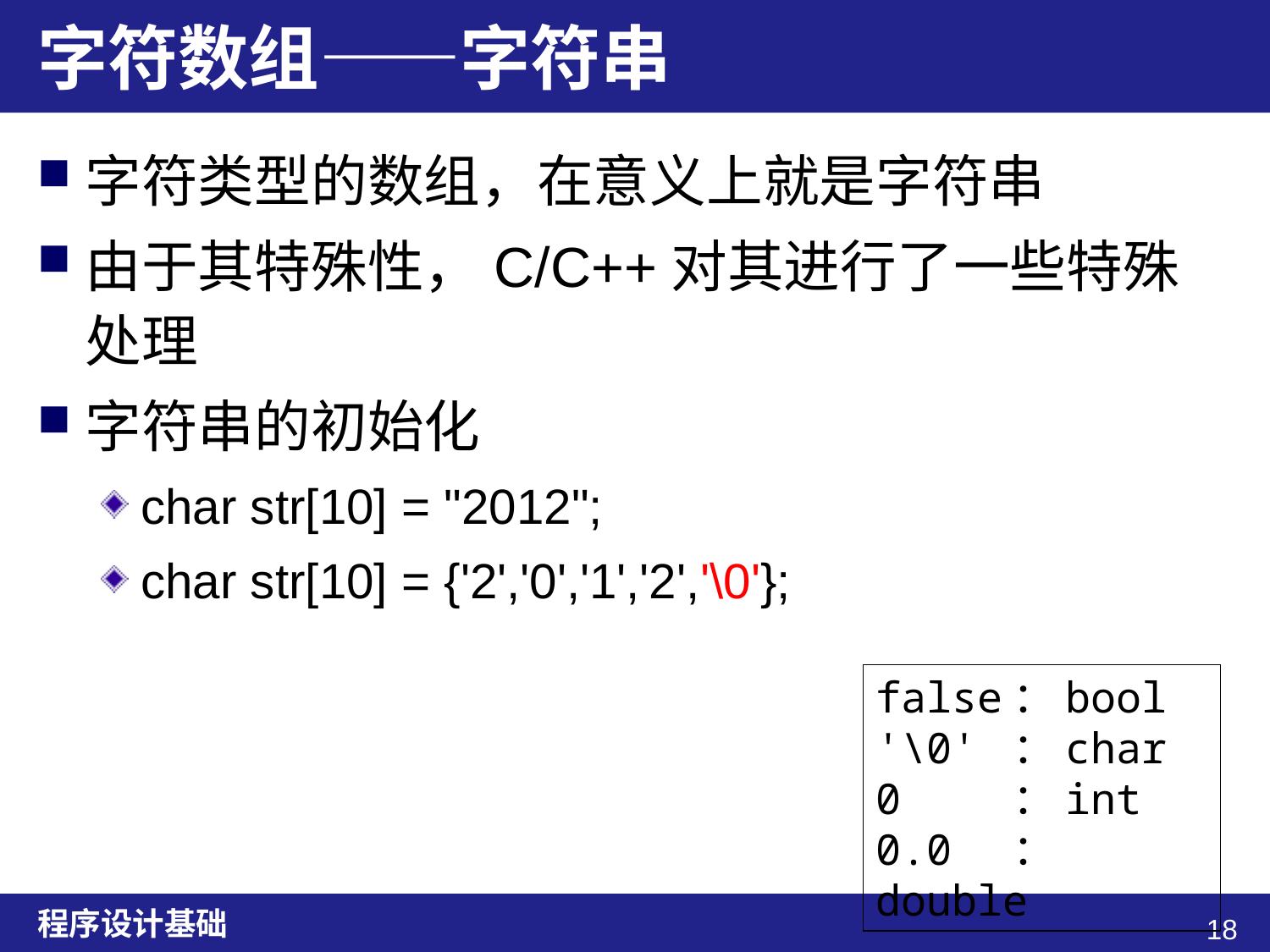

# 字符数组——字符串
字符类型的数组，在意义上就是字符串
由于其特殊性，C/C++对其进行了一些特殊处理
字符串的初始化
char str[10] = "2012";
char str[10] = {'2','0','1','2','\0'};
false：bool
'\0' ：char
0    ：int
0.0  ：double